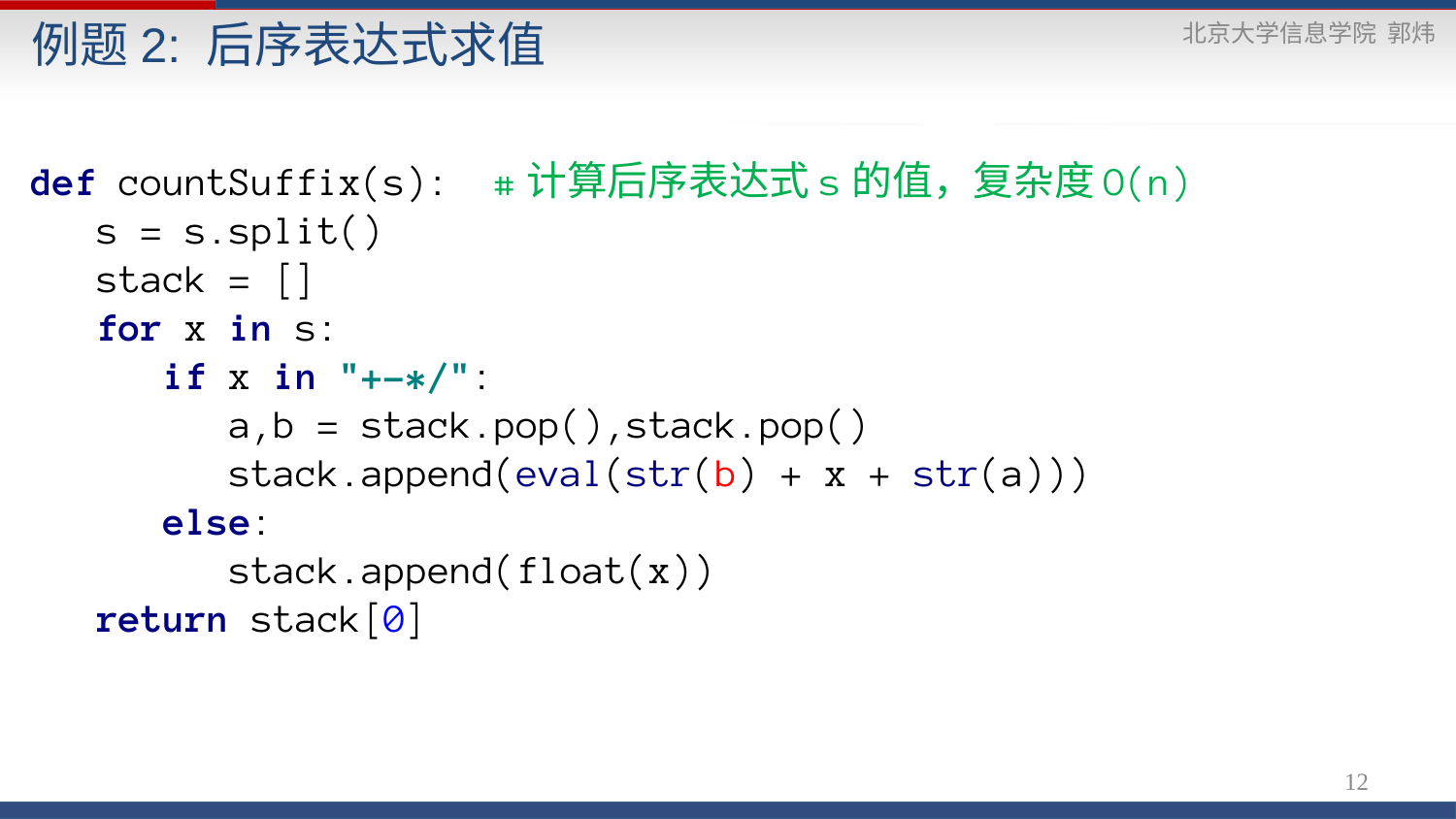

例题2: 后序表达式求值
def countSuffix(s):  #计算后序表达式s的值，复杂度O(n)
   s = s.split()
   stack = []
   for x in s:
      if x in "+-*/":
         a,b = stack.pop(),stack.pop()
         stack.append(eval(str(b) + x + str(a)))
      else:
         stack.append(float(x))
   return stack[0]
12